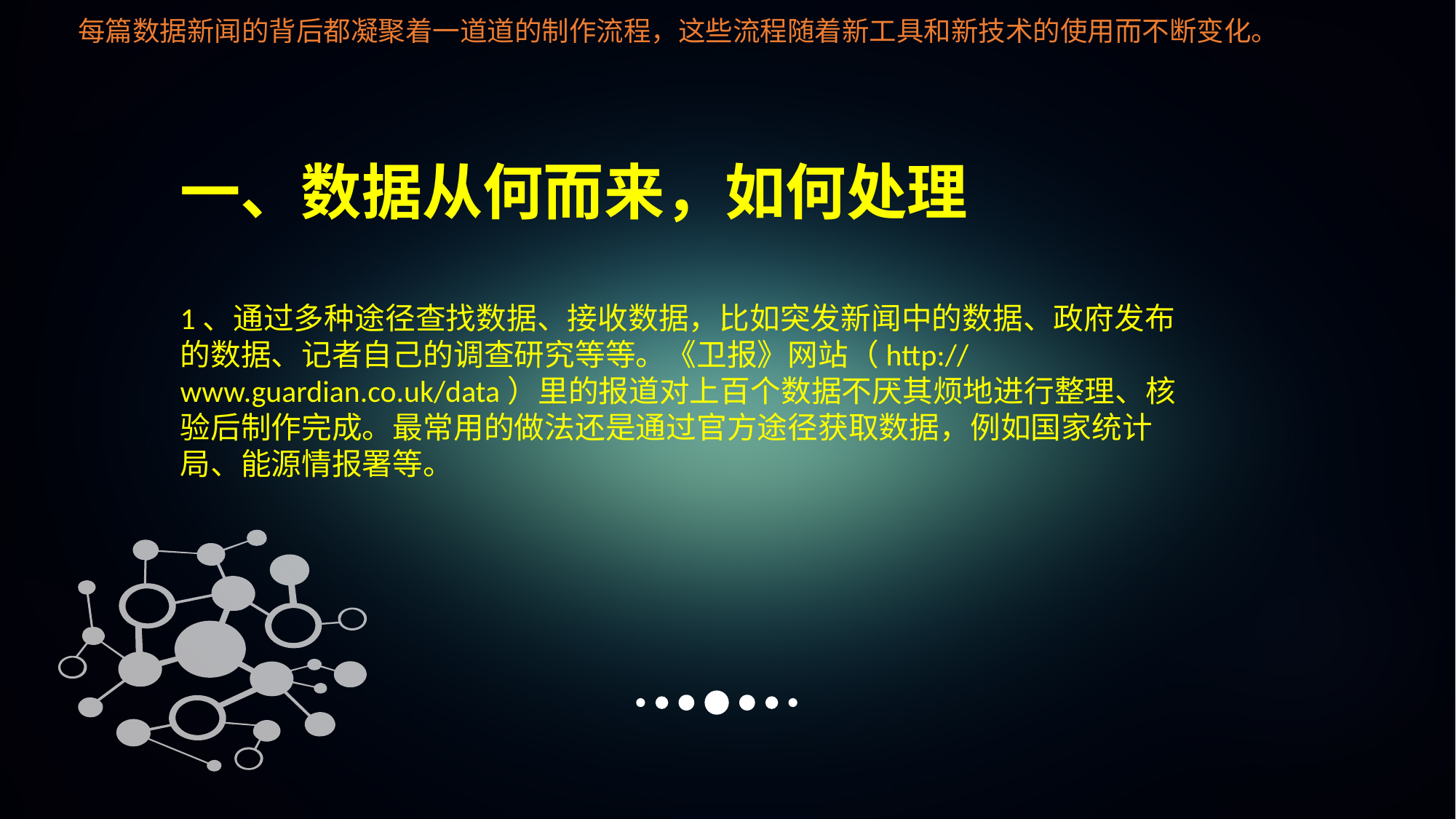

每篇数据新闻的背后都凝聚着一道道的制作流程，这些流程随着新工具和新技术的使用而不断变化。

一、数据从何而来，如何处理

1、通过多种途径查找数据、接收数据，比如突发新闻中的数据、政府发布的数据、记者自己的调查研究等等。《卫报》网站（http://www.guardian.co.uk/data）里的报道对上百个数据不厌其烦地进行整理、核验后制作完成。最常用的做法还是通过官方途径获取数据，例如国家统计局、能源情报署等。